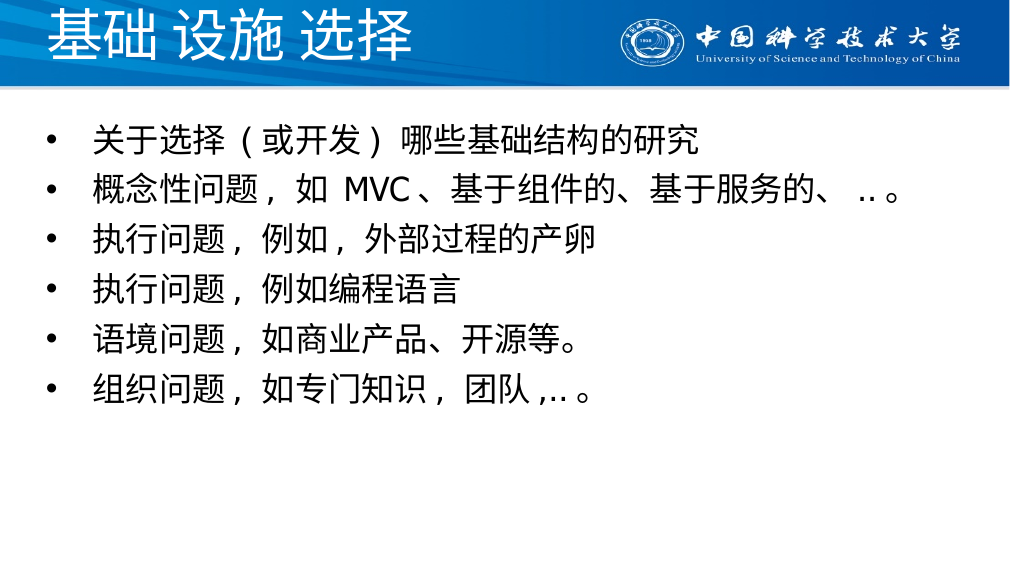

# 基础 设施 选择
关于选择 (或开发) 哪些基础结构的研究
概念性问题, 如 MVC、基于组件的、基于服务的、..。
执行问题, 例如, 外部过程的产卵
执行问题, 例如编程语言
语境问题, 如商业产品、开源等。
组织问题, 如专门知识, 团队,..。